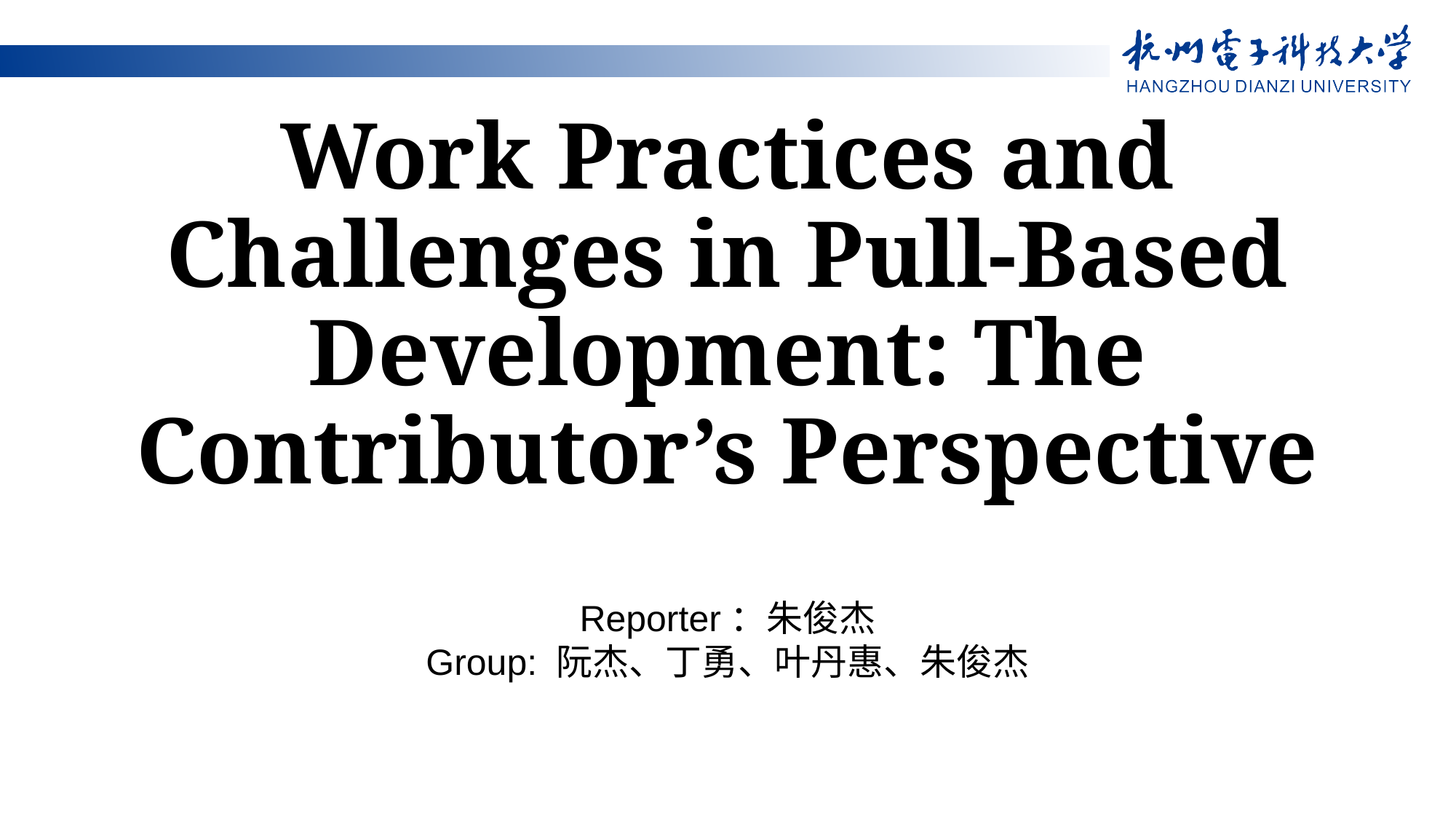

# Work Practices and Challenges in Pull-Based Development: The Contributor’s Perspective
Reporter：朱俊杰
Group: 阮杰、丁勇、叶丹惠、朱俊杰